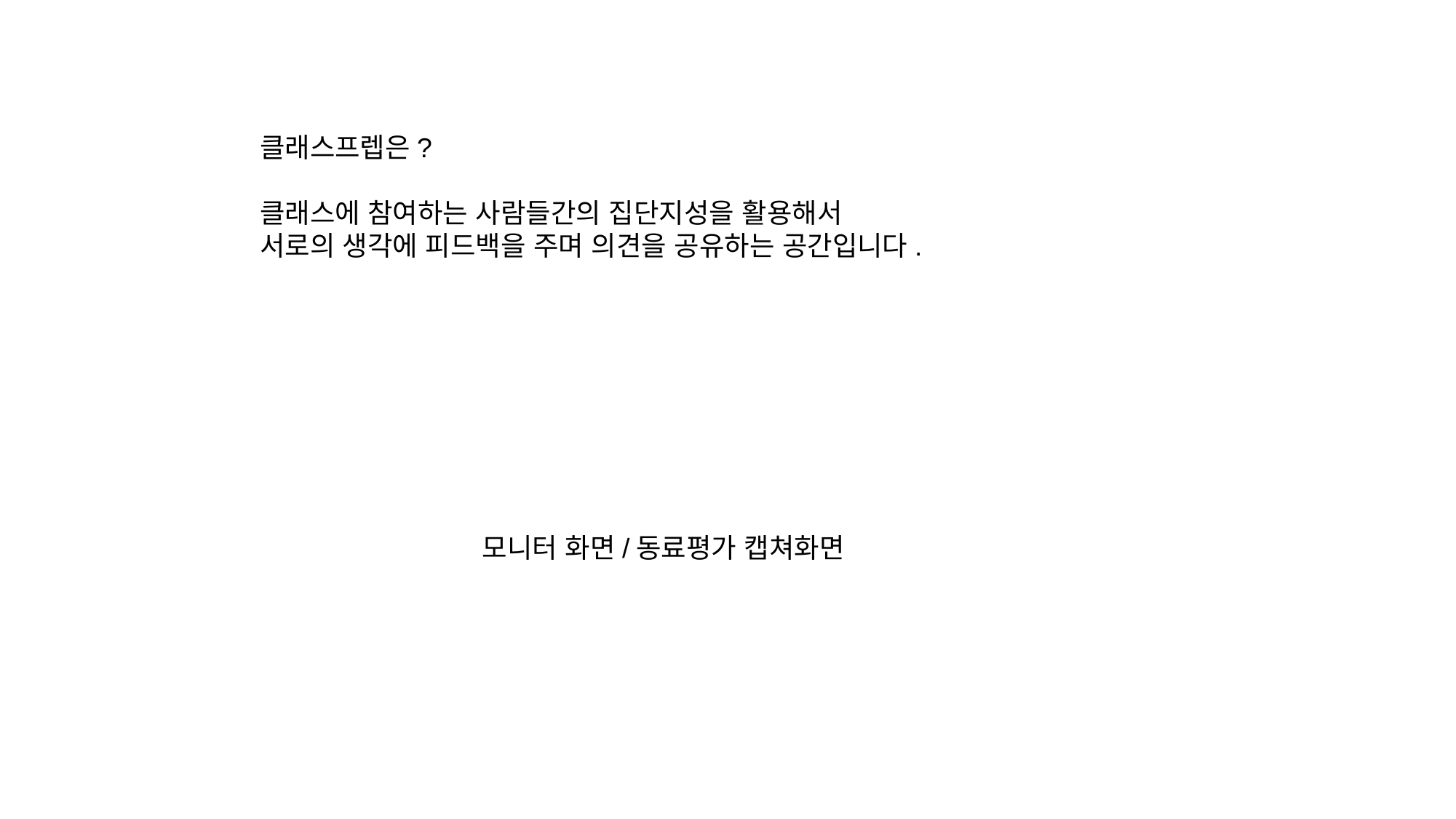

클래스프렙은?

클래스에 참여하는 사람들간의 집단지성을 활용해서
서로의 생각에 피드백을 주며 의견을 공유하는 공간입니다.
모니터 화면/동료평가 캡쳐화면